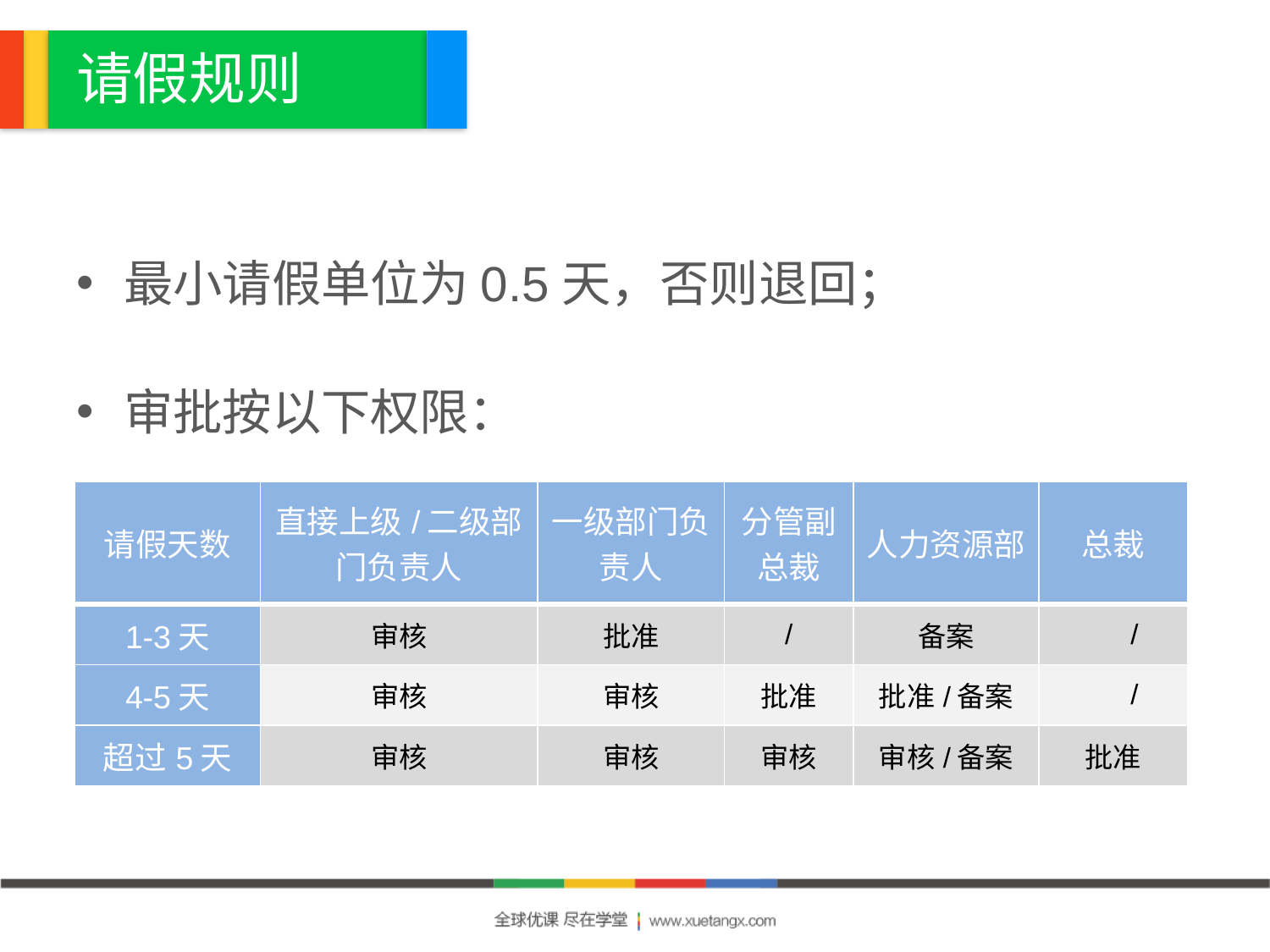

# 请假规则

最小请假单位为0.5天，否则退回；
审批按以下权限：

| 请假天数 | 直接上级/二级部门负责人 | 一级部门负责人 | 分管副总裁 | 人力资源部 | 总裁 |
| --- | --- | --- | --- | --- | --- |
| 1-3天 | 审核 | 批准 | / | 备案 | / |
| 4-5天 | 审核 | 审核 | 批准 | 批准/备案 | / |
| 超过5天 | 审核 | 审核 | 审核 | 审核/备案 | 批准 |